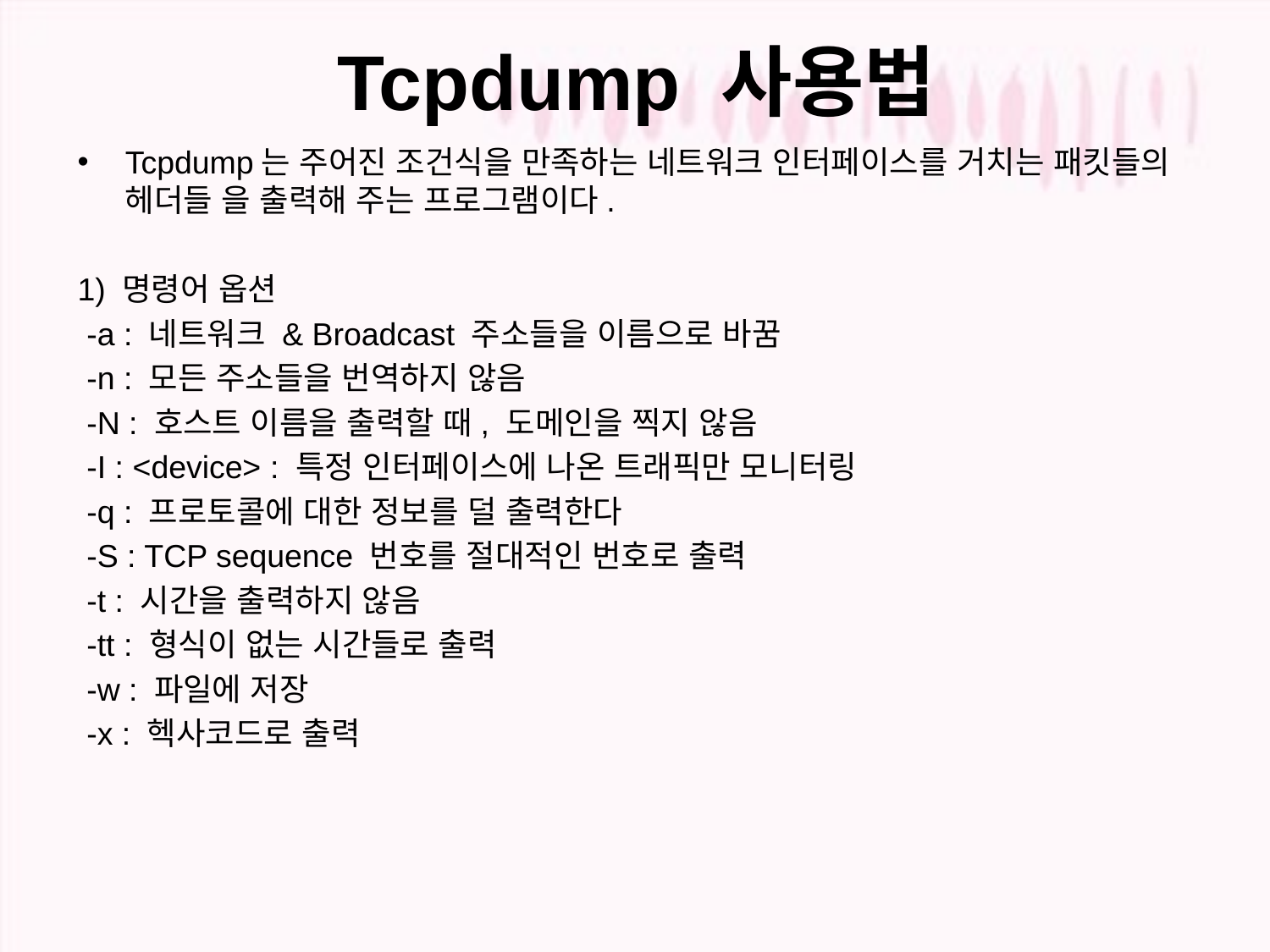

# Tcpdump 사용법
Tcpdump는 주어진 조건식을 만족하는 네트워크 인터페이스를 거치는 패킷들의 헤더들 을 출력해 주는 프로그램이다.

1) 명령어 옵션
 -a : 네트워크 & Broadcast 주소들을 이름으로 바꿈
 -n : 모든 주소들을 번역하지 않음
 -N : 호스트 이름을 출력할 때, 도메인을 찍지 않음
 -I : <device> : 특정 인터페이스에 나온 트래픽만 모니터링
 -q : 프로토콜에 대한 정보를 덜 출력한다
 -S : TCP sequence 번호를 절대적인 번호로 출력
 -t : 시간을 출력하지 않음
 -tt : 형식이 없는 시간들로 출력
 -w : 파일에 저장
 -x : 헥사코드로 출력